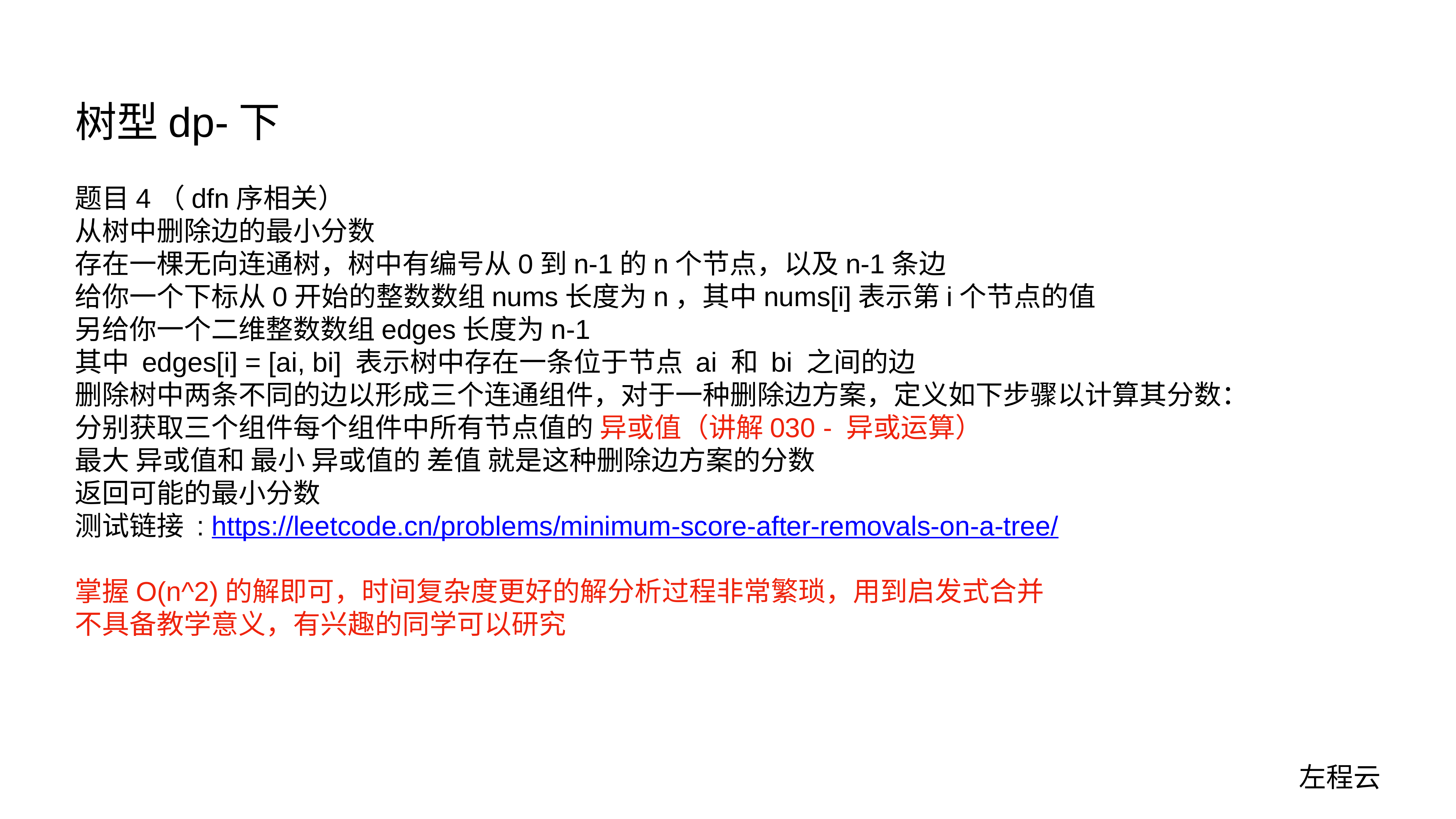

# 树型dp-下
题目4（dfn序相关）
从树中删除边的最小分数
存在一棵无向连通树，树中有编号从0到n-1的n个节点，以及n-1条边
给你一个下标从0开始的整数数组nums长度为n，其中nums[i]表示第i个节点的值
另给你一个二维整数数组edges长度为n-1
其中 edges[i] = [ai, bi] 表示树中存在一条位于节点 ai 和 bi 之间的边
删除树中两条不同的边以形成三个连通组件，对于一种删除边方案，定义如下步骤以计算其分数：
分别获取三个组件每个组件中所有节点值的 异或值（讲解030 - 异或运算）
最大 异或值和 最小 异或值的 差值 就是这种删除边方案的分数
返回可能的最小分数
测试链接 : https://leetcode.cn/problems/minimum-score-after-removals-on-a-tree/

掌握O(n^2)的解即可，时间复杂度更好的解分析过程非常繁琐，用到启发式合并
不具备教学意义，有兴趣的同学可以研究
左程云